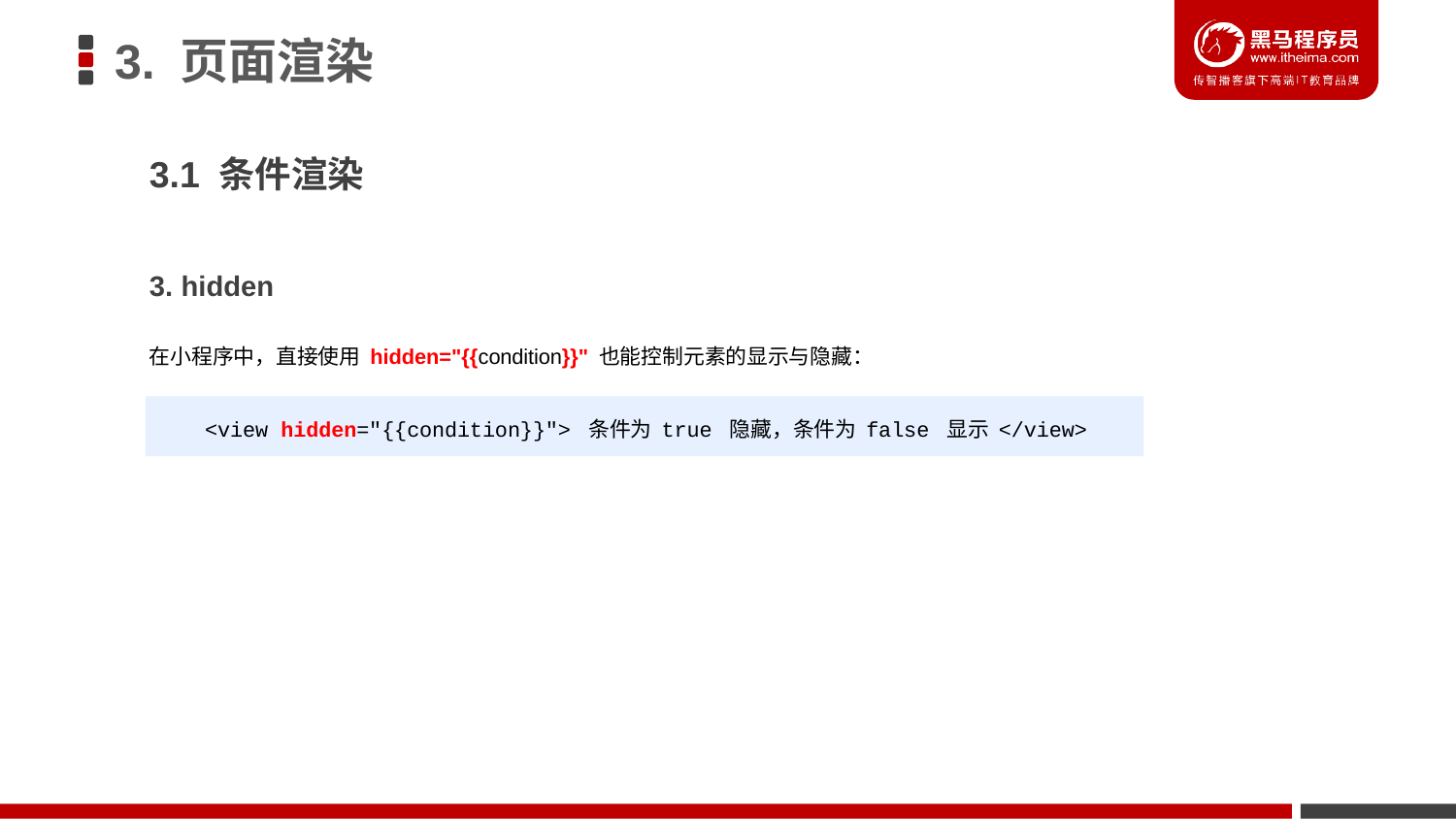

# 3. 页面渲染
3.1 条件渲染
3. hidden
在小程序中，直接使用 hidden="{{condition}}" 也能控制元素的显示与隐藏：
<view hidden="{{condition}}"> 条件为 true 隐藏，条件为 false 显示 </view>